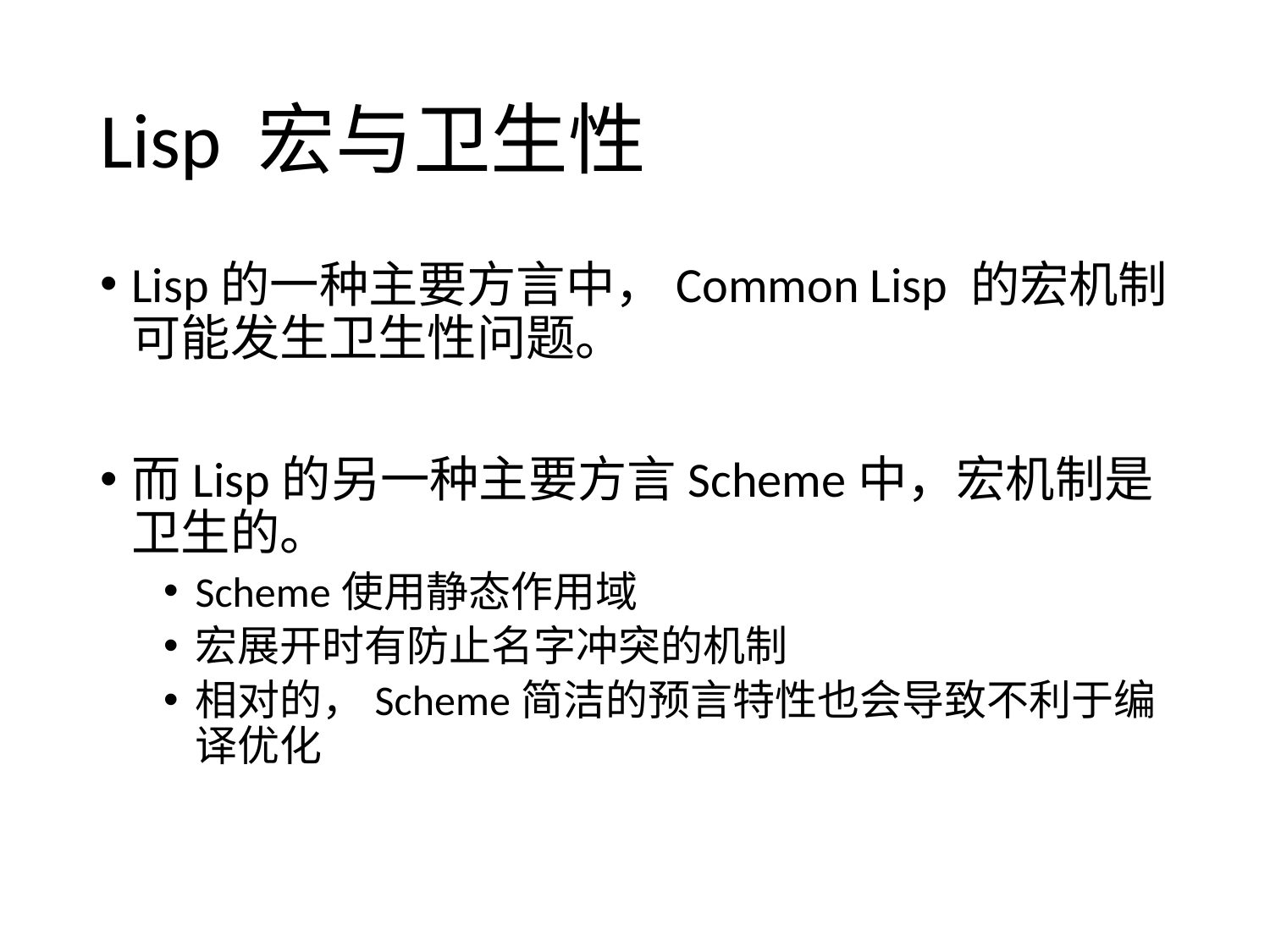

# Lisp 宏与卫生性
Lisp的一种主要方言中，Common Lisp 的宏机制可能发生卫生性问题。

而Lisp的另一种主要方言Scheme中，宏机制是卫生的。
Scheme使用静态作用域
宏展开时有防止名字冲突的机制
相对的，Scheme简洁的预言特性也会导致不利于编译优化